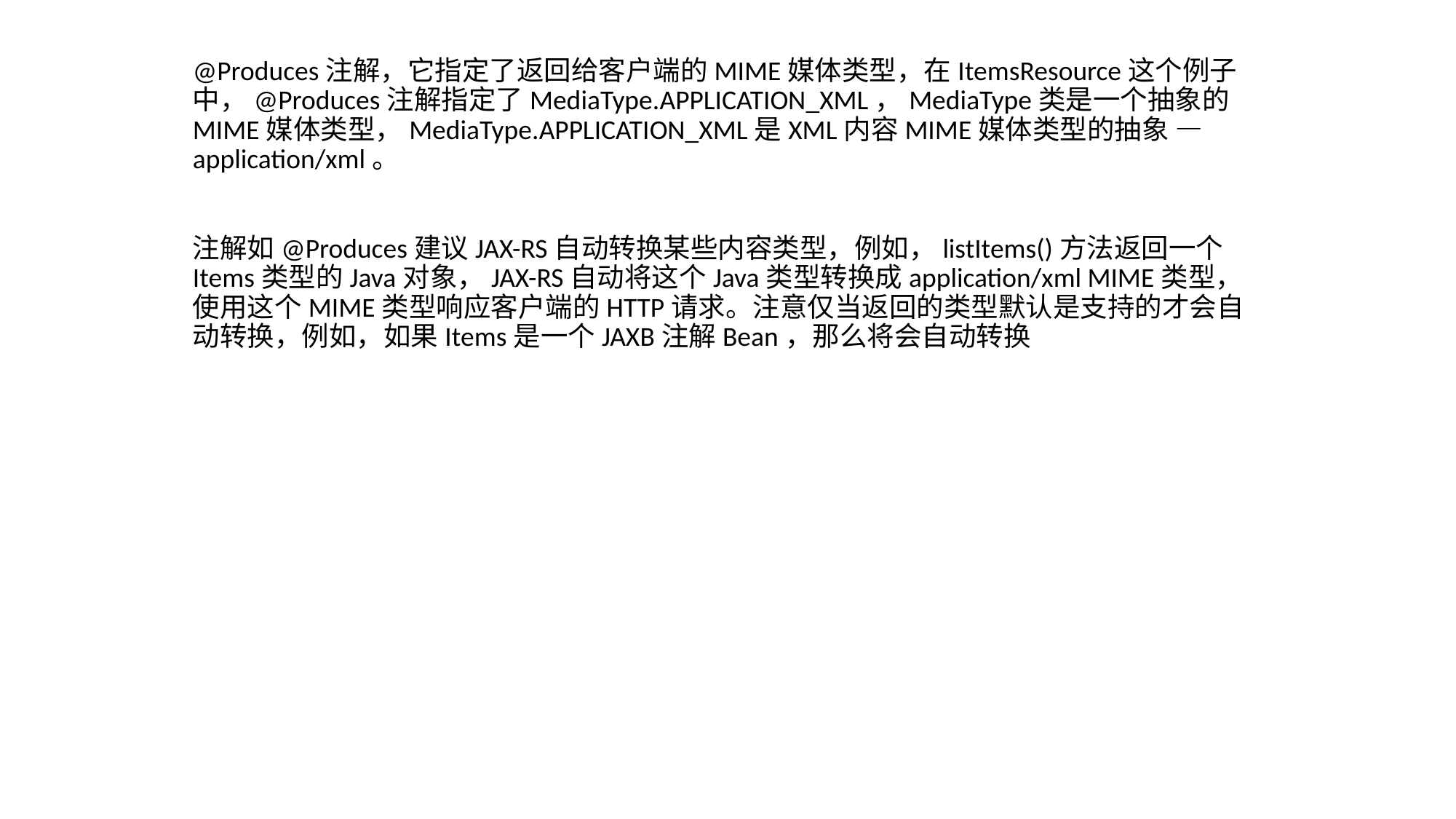

@Produces注解，它指定了返回给客户端的MIME媒体类型，在ItemsResource这个例子中，@Produces注解指定了MediaType.APPLICATION_XML，MediaType类是一个抽象的MIME媒体类型，MediaType.APPLICATION_XML是XML内容MIME媒体类型的抽象 — application/xml。

注解如@Produces建议JAX-RS自动转换某些内容类型，例如，listItems()方法返回一个Items类型的Java对象，JAX-RS自动将这个Java类型转换成application/xml MIME类型，使用这个MIME类型响应客户端的HTTP请求。注意仅当返回的类型默认是支持的才会自动转换，例如，如果Items是一个JAXB注解Bean，那么将会自动转换